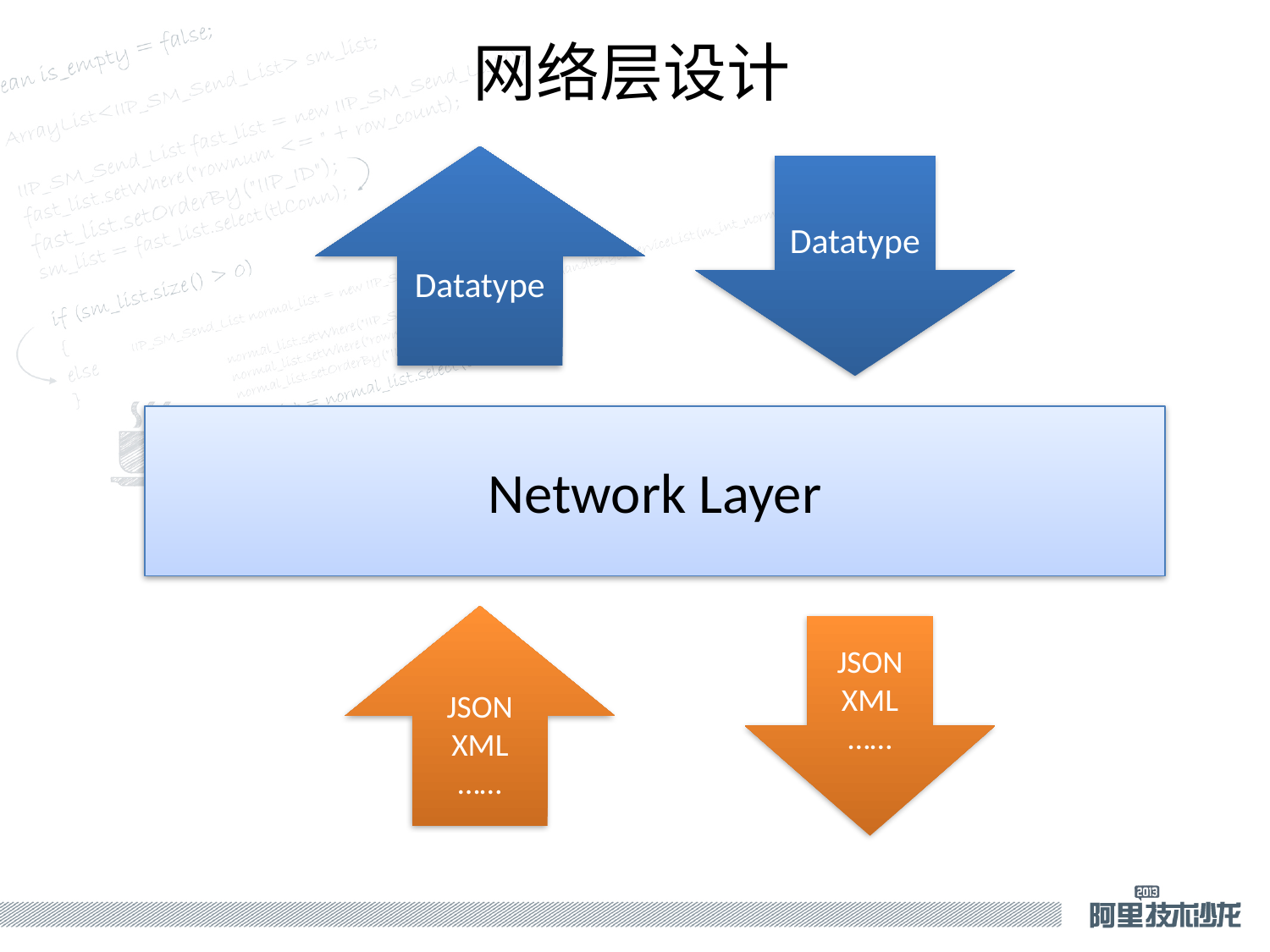

网络层设计
Datatype
Datatype
Network Layer
JSON
XML
……
JSON
XML
……